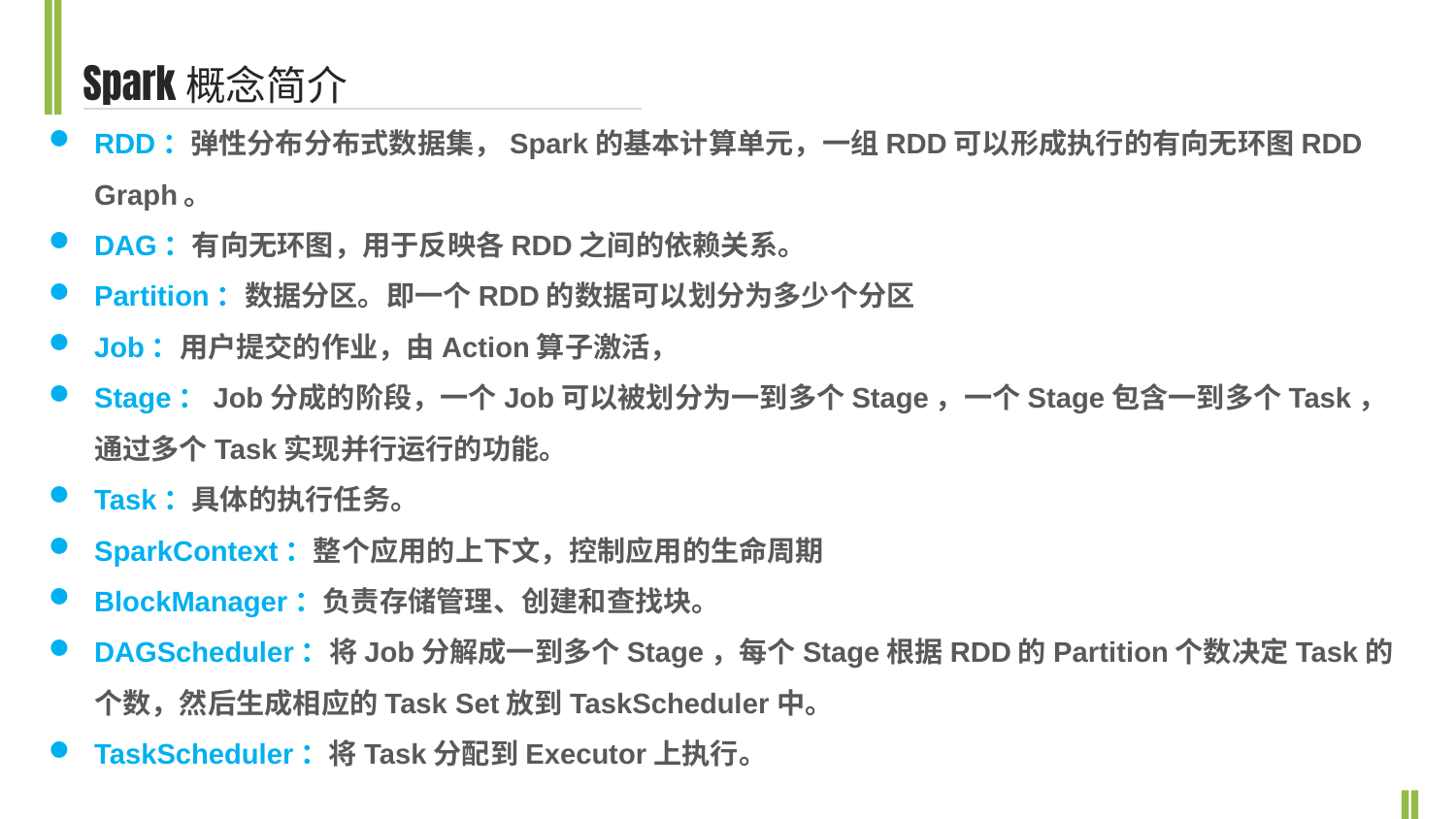

Spark概念简介
RDD：弹性分布分布式数据集，Spark的基本计算单元，一组RDD可以形成执行的有向无环图RDD Graph。
DAG：有向无环图，用于反映各RDD之间的依赖关系。
Partition：数据分区。即一个RDD的数据可以划分为多少个分区
Job：用户提交的作业，由Action算子激活，
Stage：Job分成的阶段，一个Job可以被划分为一到多个Stage，一个Stage包含一到多个Task，通过多个Task实现并行运行的功能。
Task：具体的执行任务。
SparkContext：整个应用的上下文，控制应用的生命周期
BlockManager：负责存储管理、创建和查找块。
DAGScheduler：将Job分解成一到多个Stage，每个Stage根据RDD的Partition个数决定Task的个数，然后生成相应的Task Set放到TaskScheduler中。
TaskScheduler：将Task分配到Executor上执行。